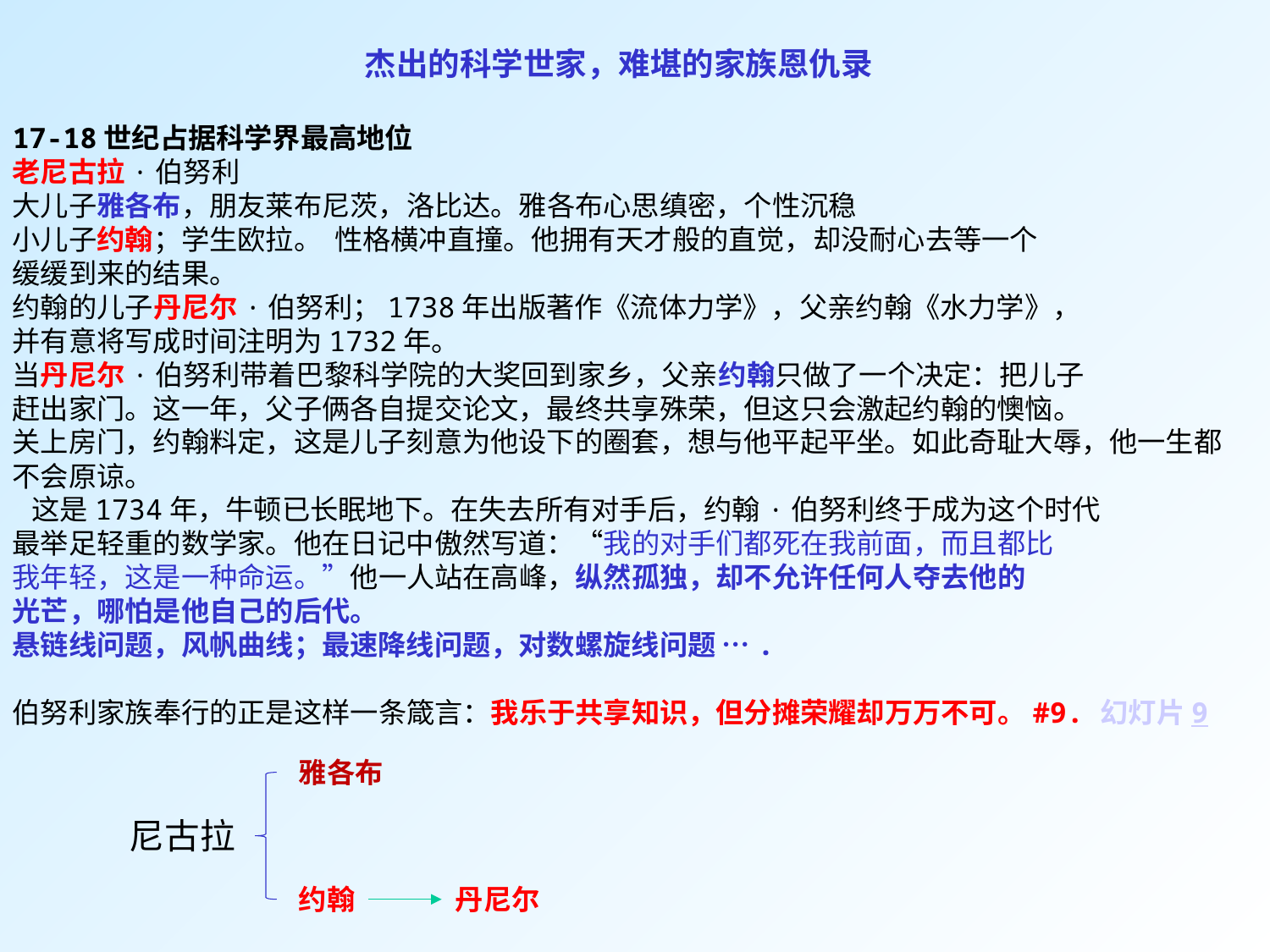

杰出的科学世家，难堪的家族恩仇录

17-18世纪占据科学界最高地位
老尼古拉·伯努利
大儿子雅各布，朋友莱布尼茨，洛比达。雅各布心思缜密，个性沉稳
小儿子约翰；学生欧拉。  性格横冲直撞。他拥有天才般的直觉，却没耐心去等一个
缓缓到来的结果。
约翰的儿子丹尼尔·伯努利；1738年出版著作《流体力学》，父亲约翰《水力学》，
并有意将写成时间注明为1732年。
当丹尼尔·伯努利带着巴黎科学院的大奖回到家乡，父亲约翰只做了一个决定：把儿子
赶出家门。这一年，父子俩各自提交论文，最终共享殊荣，但这只会激起约翰的懊恼。
关上房门，约翰料定，这是儿子刻意为他设下的圈套，想与他平起平坐。如此奇耻大辱，他一生都不会原谅。
  这是1734年，牛顿已长眠地下。在失去所有对手后，约翰·伯努利终于成为这个时代
最举足轻重的数学家。他在日记中傲然写道：“我的对手们都死在我前面，而且都比
我年轻，这是一种命运。”他一人站在高峰，纵然孤独，却不允许任何人夺去他的
光芒，哪怕是他自己的后代。
悬链线问题，风帆曲线；最速降线问题，对数螺旋线问题 ….

伯努利家族奉行的正是这样一条箴言：我乐于共享知识，但分摊荣耀却万万不可。#9. 幻灯片 9
雅各布

尼古拉
约翰
丹尼尔